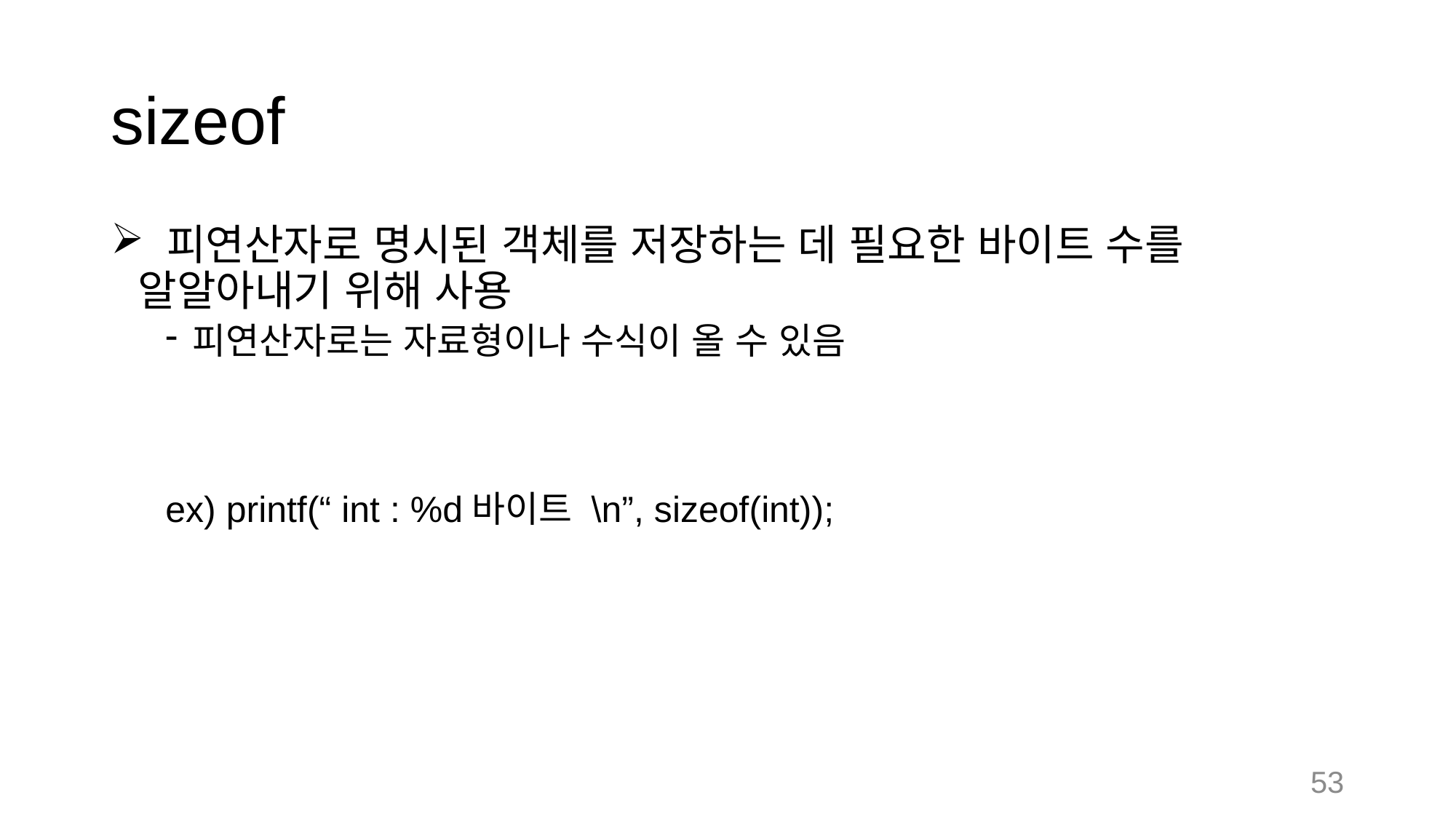

# sizeof
 피연산자로 명시된 객체를 저장하는 데 필요한 바이트 수를 알알아내기 위해 사용
피연산자로는 자료형이나 수식이 올 수 있음

ex) printf(“ int : %d바이트 \n”, sizeof(int));
53